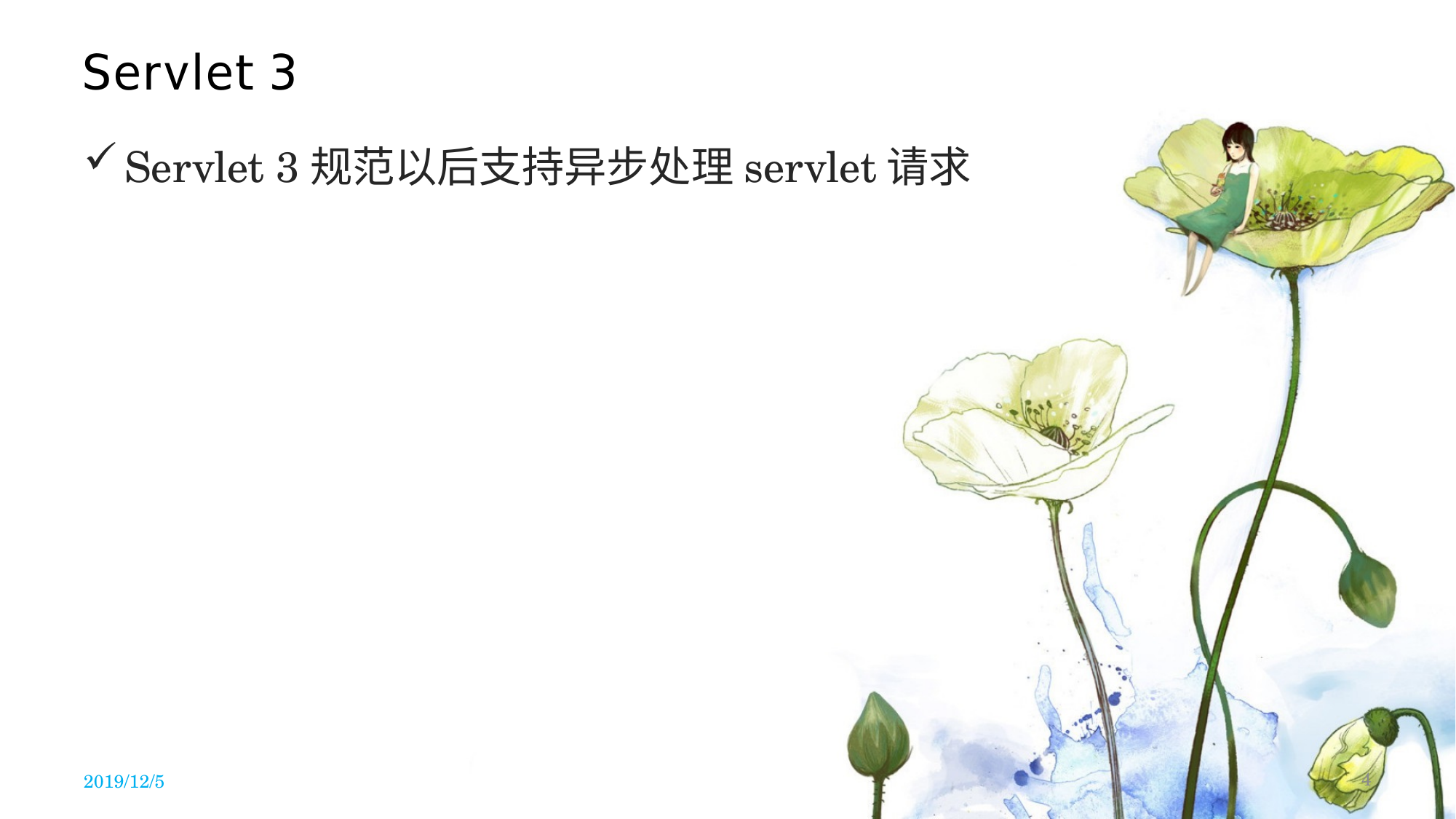

# Servlet 3
Servlet 3规范以后支持异步处理servlet请求
2019/12/5
4